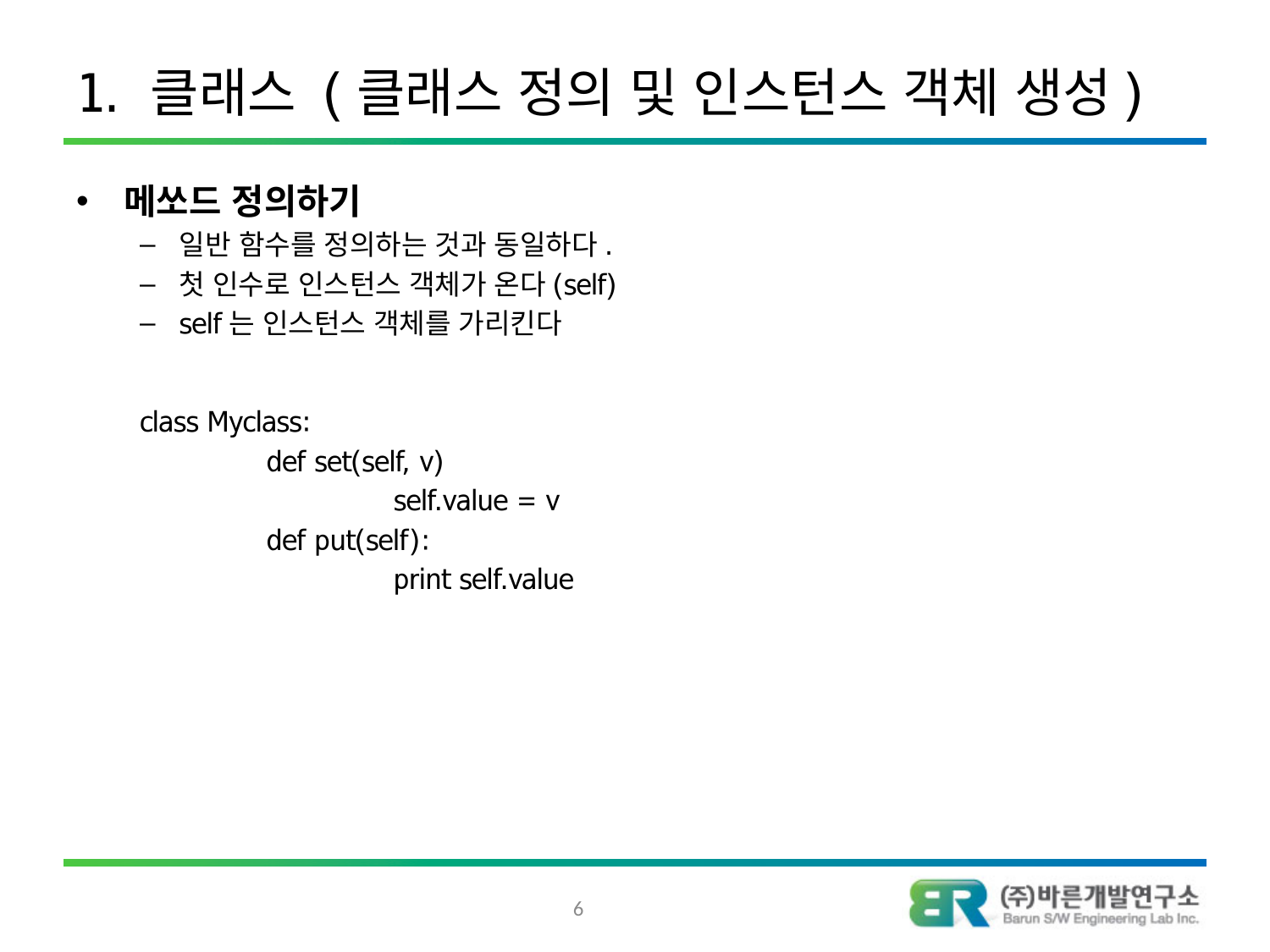

# 1. 클래스 (클래스 정의 및 인스턴스 객체 생성)
메쏘드 정의하기
일반 함수를 정의하는 것과 동일하다.
첫 인수로 인스턴스 객체가 온다(self)
self는 인스턴스 객체를 가리킨다

class Myclass:
	def set(self, v)
		self.value = v
	def put(self):
		print self.value

6